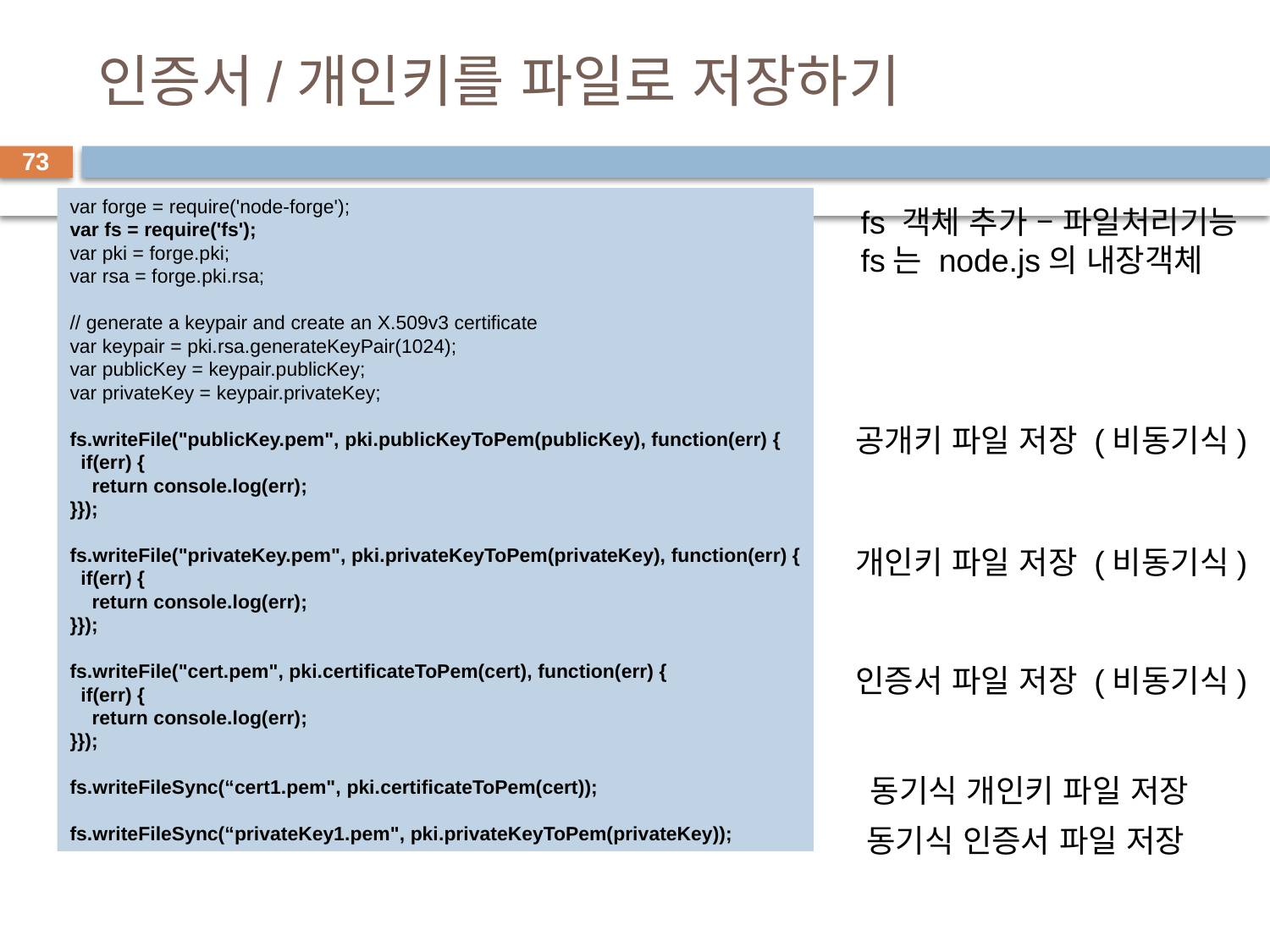

# 인증서/개인키를 파일로 저장하기
73
var forge = require('node-forge');
var fs = require('fs');
var pki = forge.pki;
var rsa = forge.pki.rsa;

// generate a keypair and create an X.509v3 certificate
var keypair = pki.rsa.generateKeyPair(1024);
var publicKey = keypair.publicKey;
var privateKey = keypair.privateKey;

fs.writeFile("publicKey.pem", pki.publicKeyToPem(publicKey), function(err) {
  if(err) {
    return console.log(err);
}});

fs.writeFile("privateKey.pem", pki.privateKeyToPem(privateKey), function(err) {
  if(err) {
    return console.log(err);
}});

fs.writeFile("cert.pem", pki.certificateToPem(cert), function(err) {
  if(err) {
    return console.log(err);
}});

fs.writeFileSync(“cert1.pem", pki.certificateToPem(cert));

fs.writeFileSync(“privateKey1.pem", pki.privateKeyToPem(privateKey));
fs 객체 추가 – 파일처리기능
fs는 node.js의 내장객체
공개키 파일 저장 (비동기식)
개인키 파일 저장 (비동기식)
인증서 파일 저장 (비동기식)
동기식 개인키 파일 저장
동기식 인증서 파일 저장